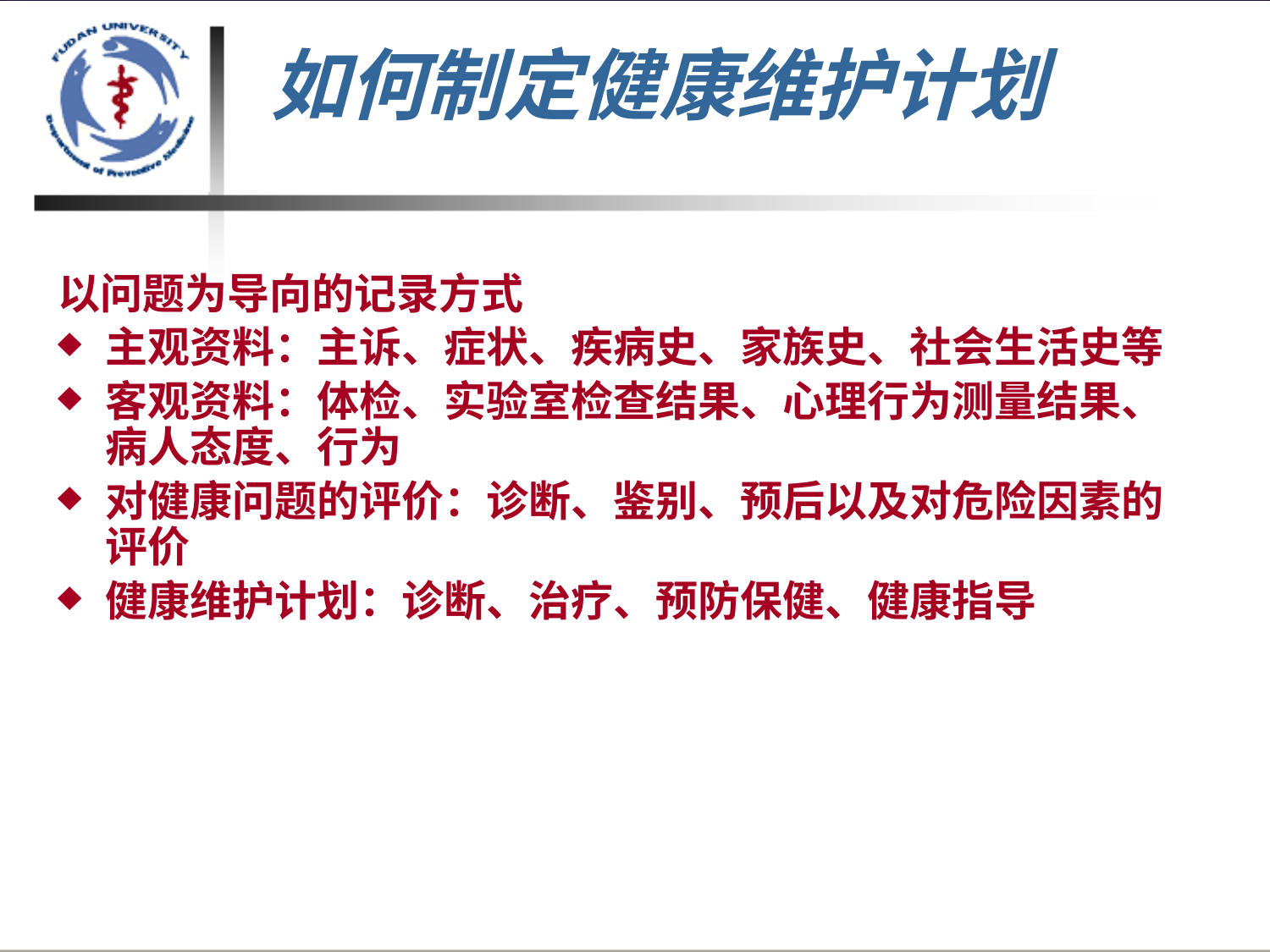

# 如何制定健康维护计划
以问题为导向的记录方式
主观资料：主诉、症状、疾病史、家族史、社会生活史等
客观资料：体检、实验室检查结果、心理行为测量结果、病人态度、行为
对健康问题的评价：诊断、鉴别、预后以及对危险因素的评价
健康维护计划：诊断、治疗、预防保健、健康指导